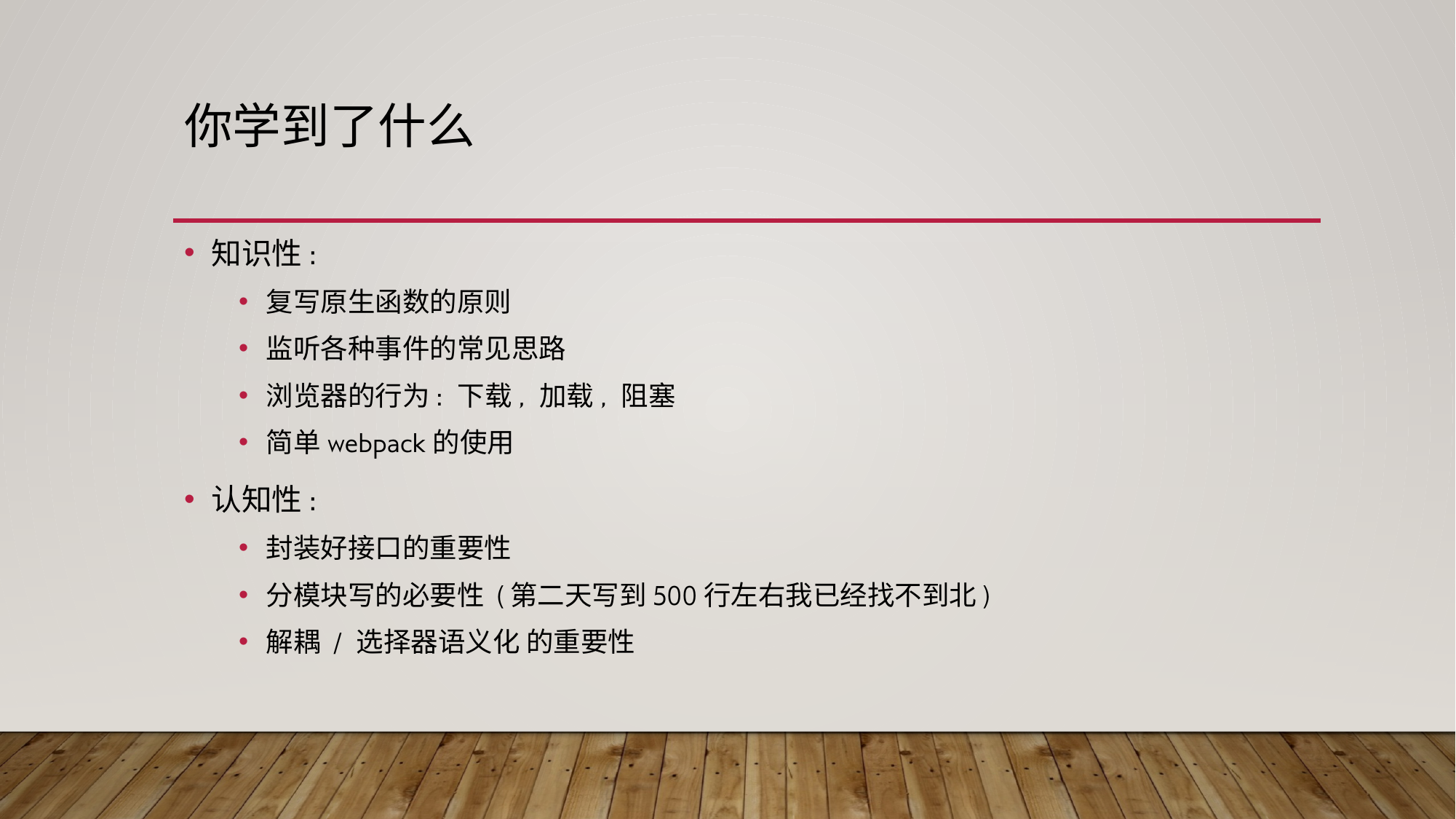

# 你学到了什么
知识性:
复写原生函数的原则
监听各种事件的常见思路
浏览器的行为: 下载, 加载, 阻塞
简单webpack的使用
认知性:
封装好接口的重要性
分模块写的必要性 (第二天写到500行左右我已经找不到北)
解耦 / 选择器语义化 的重要性